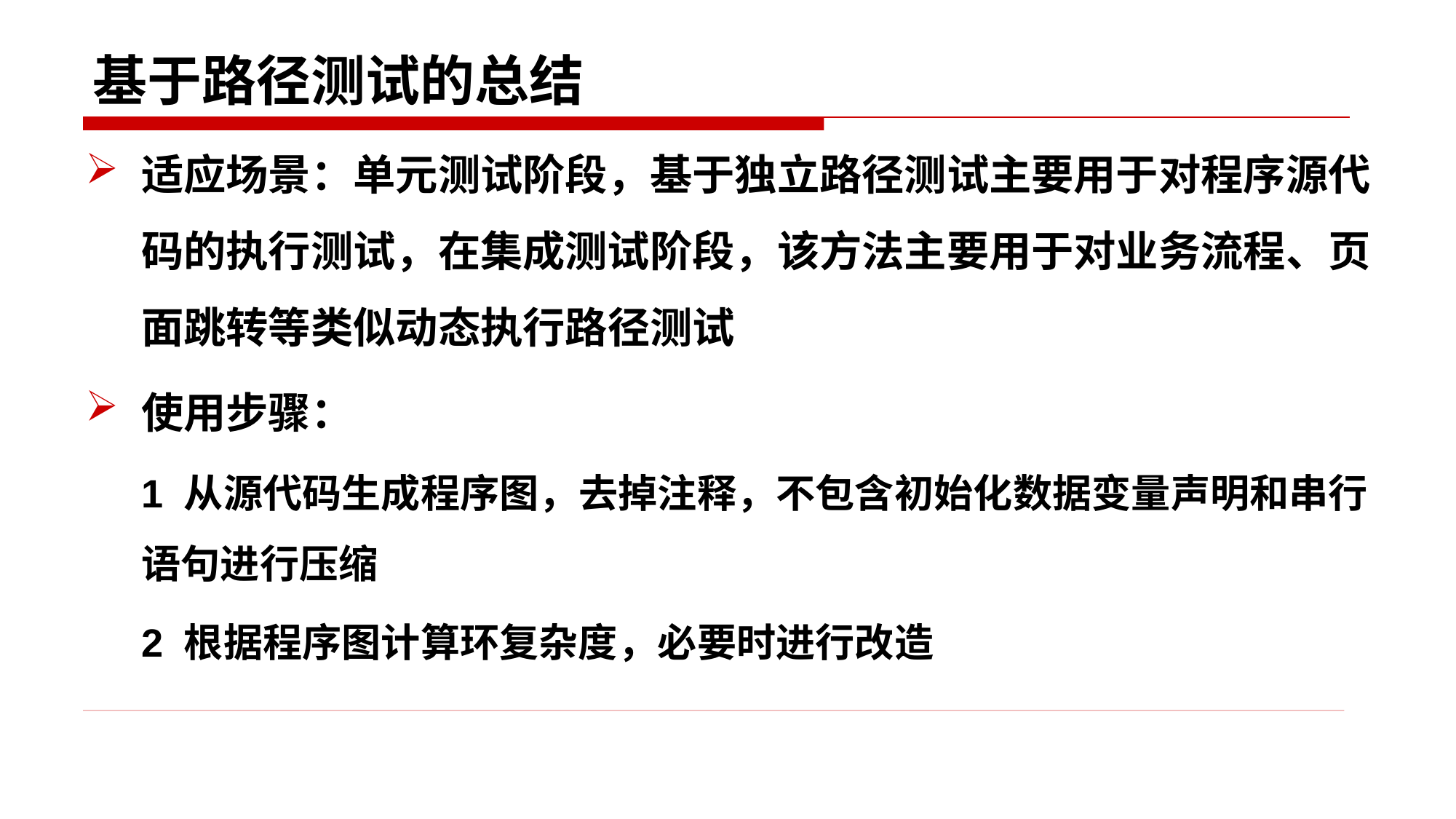

# 基于路径测试的总结
适应场景：单元测试阶段，基于独立路径测试主要用于对程序源代码的执行测试，在集成测试阶段，该方法主要用于对业务流程、页面跳转等类似动态执行路径测试
使用步骤：
1 从源代码生成程序图，去掉注释，不包含初始化数据变量声明和串行语句进行压缩
2 根据程序图计算环复杂度，必要时进行改造